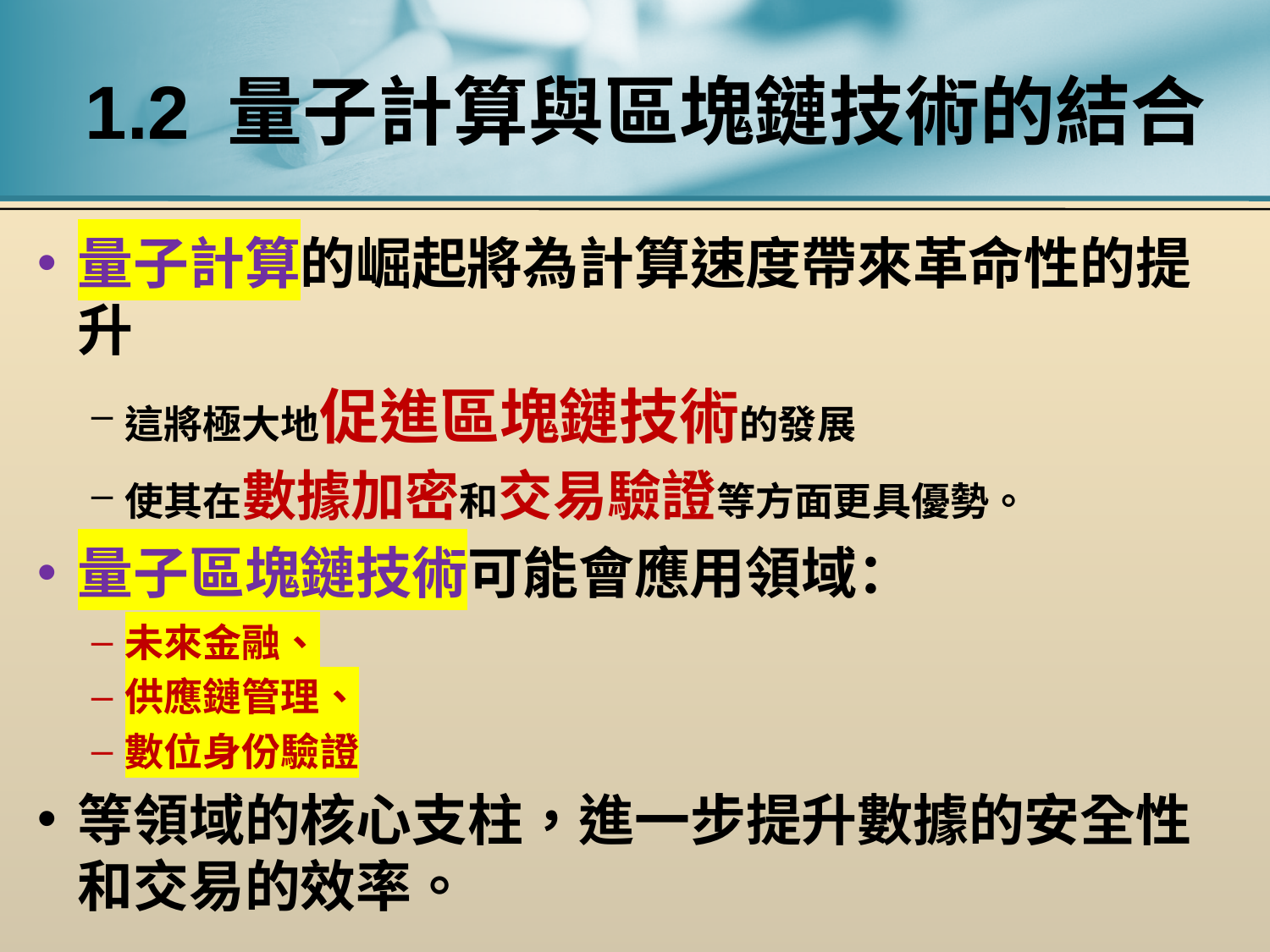

# 1.2 量子計算與區塊鏈技術的結合
量子計算的崛起將為計算速度帶來革命性的提升
這將極大地促進區塊鏈技術的發展
使其在數據加密和交易驗證等方面更具優勢。
量子區塊鏈技術可能會應用領域：
未來金融、
供應鏈管理、
數位身份驗證
等領域的核心支柱，進一步提升數據的安全性和交易的效率。